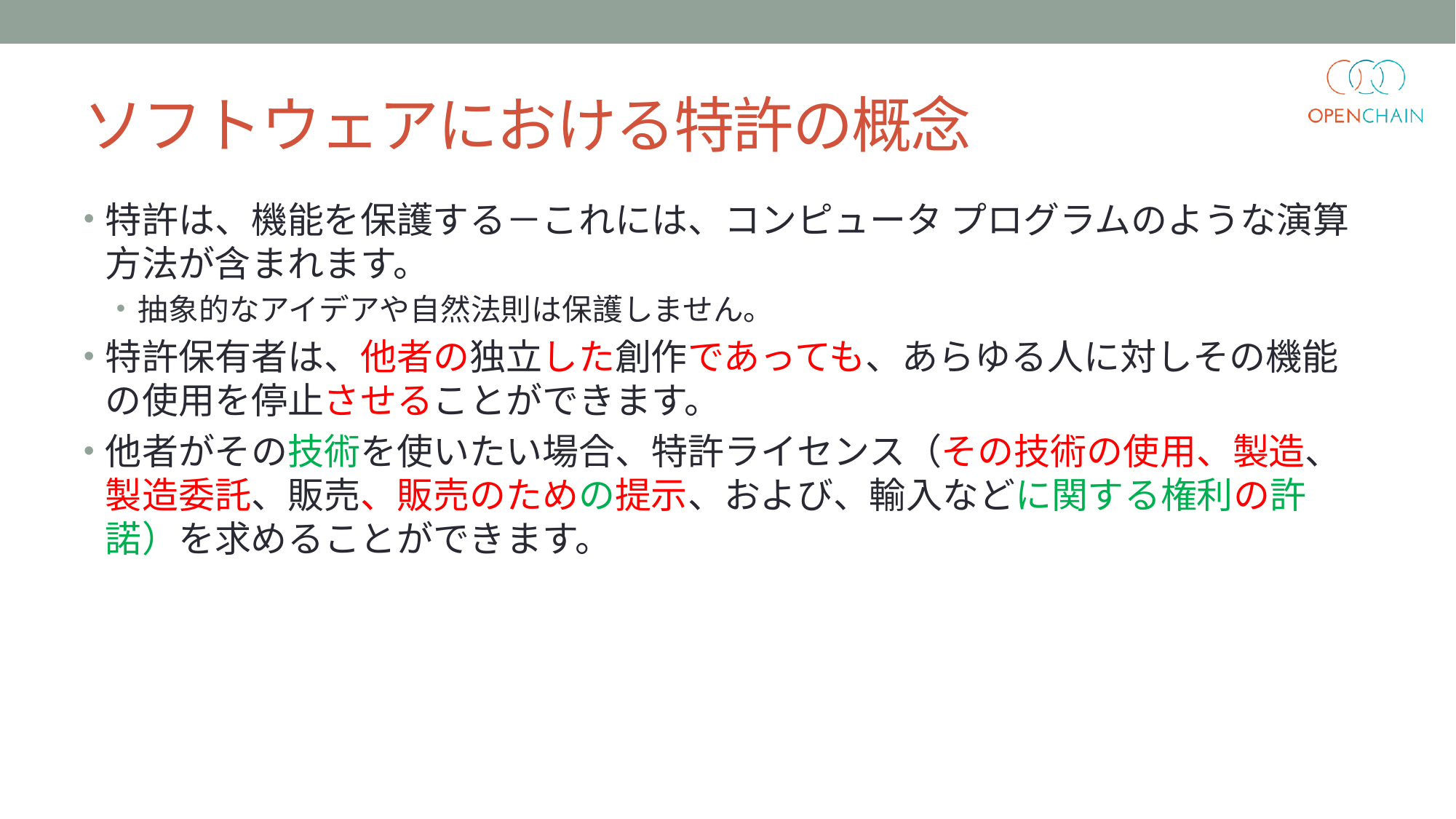

# ソフトウェアにおける特許の概念
特許は、機能を保護する－これには、コンピュータ プログラムのような演算方法が含まれます。
抽象的なアイデアや自然法則は保護しません。
特許保有者は、他者の独立した創作であっても、あらゆる人に対しその機能の使用を停止させることができます。
他者がその技術を使いたい場合、特許ライセンス（その技術の使用、製造、製造委託、販売、販売のための提示、および、輸入などに関する権利の許諾）を求めることができます。